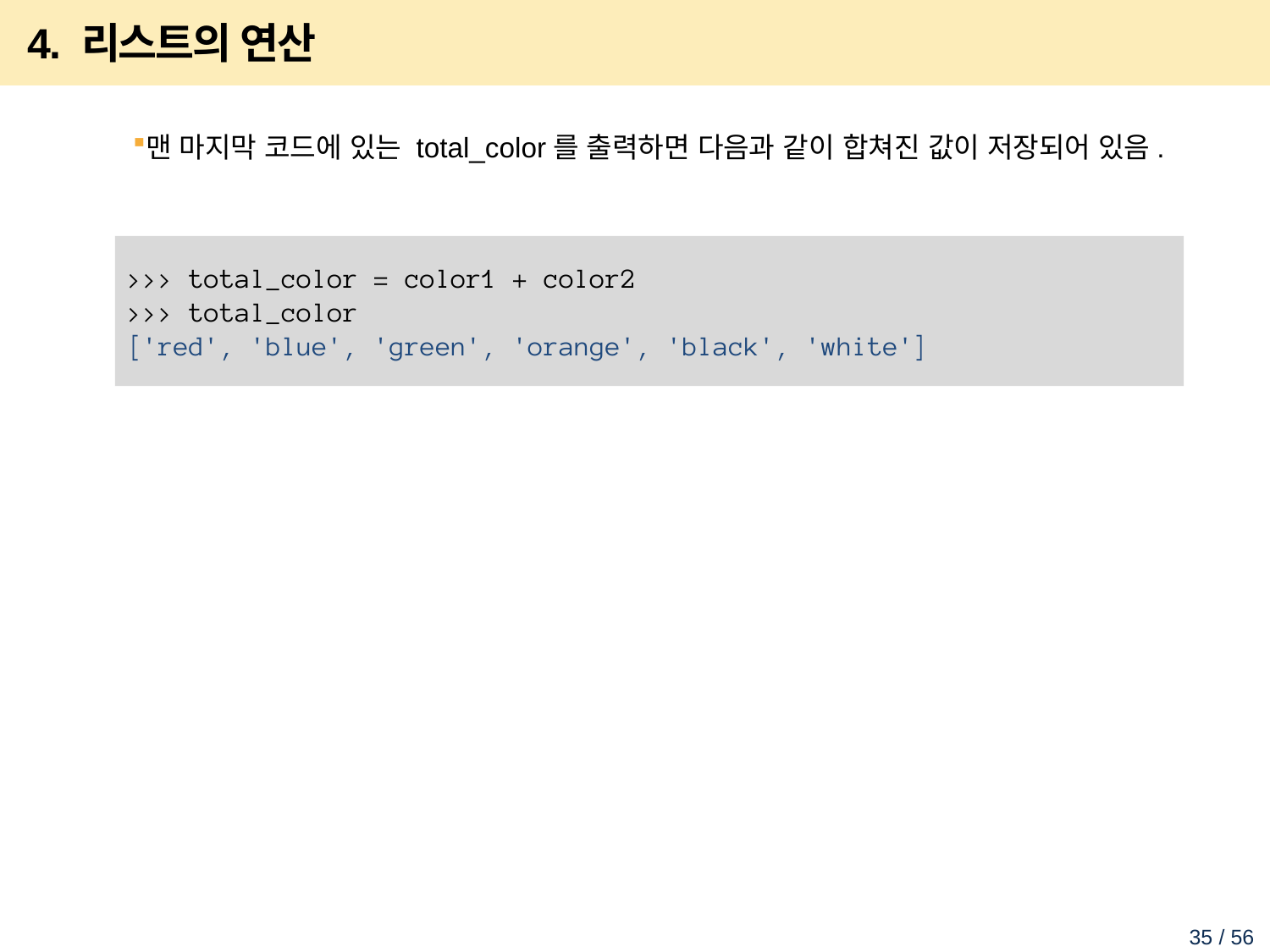

# 4. 리스트의 연산
맨 마지막 코드에 있는 total_color를 출력하면 다음과 같이 합쳐진 값이 저장되어 있음.
>>> total_color = color1 + color2
>>> total_color
['red', 'blue', 'green', 'orange', 'black', 'white']